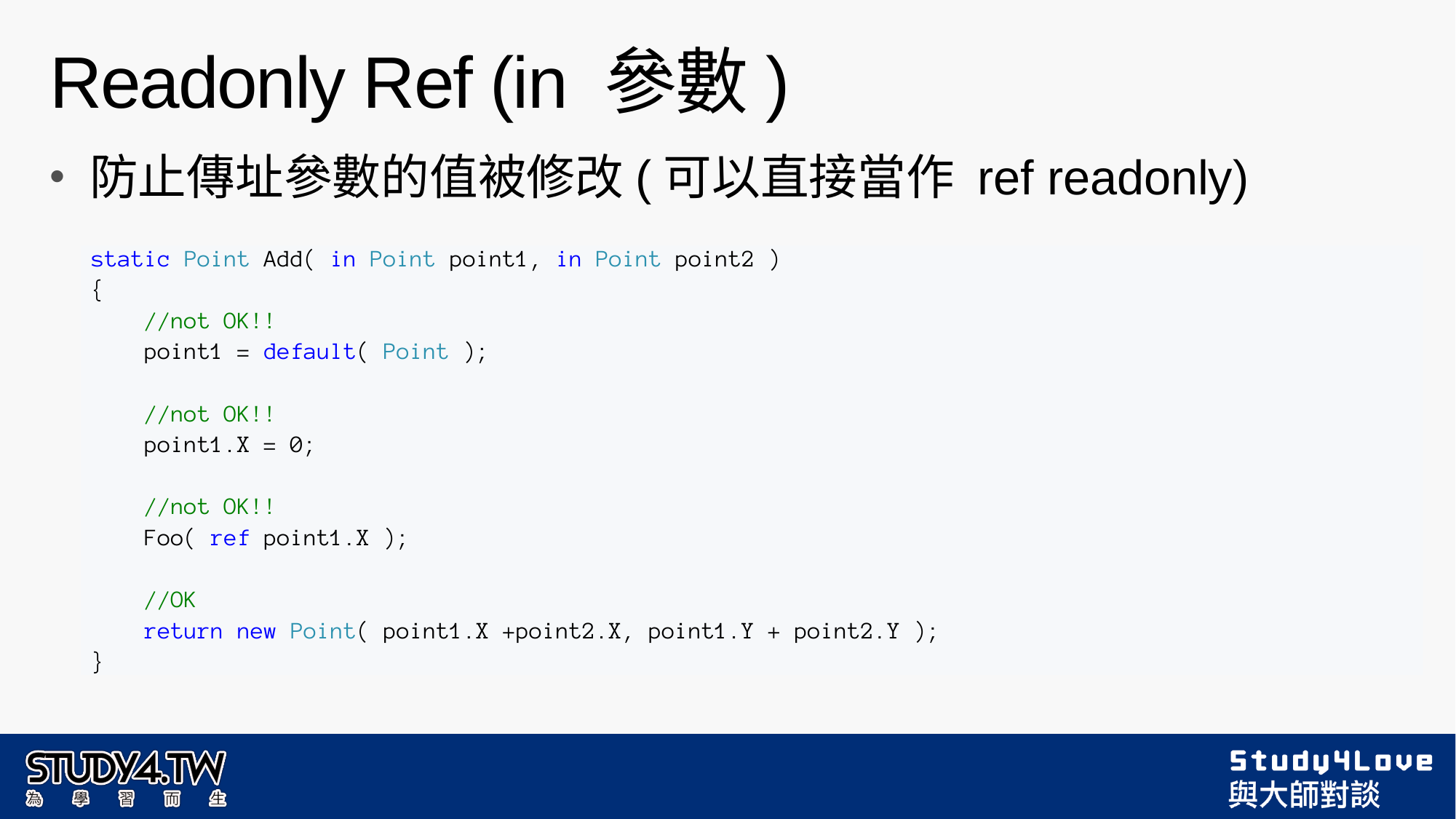

# Readonly Ref (in 參數)
防止傳址參數的值被修改(可以直接當作 ref readonly)

static Point Add( in Point point1, in Point point2 )
{
    //not OK!!
    point1 = default( Point );

    //not OK!!
    point1.X = 0;

    //not OK!!
    Foo( ref point1.X );

    //OK
    return new Point( point1.X +point2.X, point1.Y + point2.Y );
}